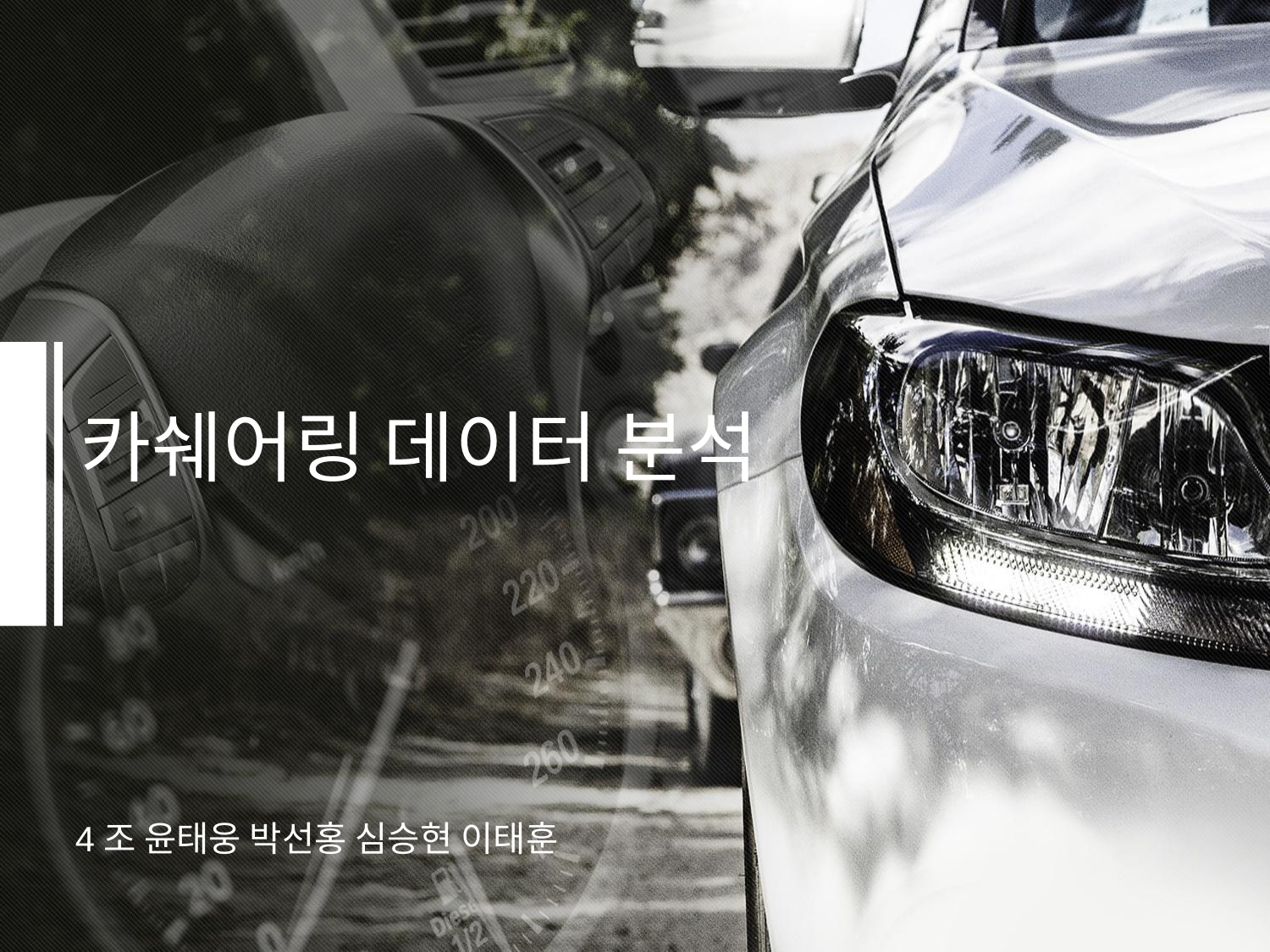

# 카쉐어링 데이터 분석

4조 윤태웅 박선홍 심승현 이태훈